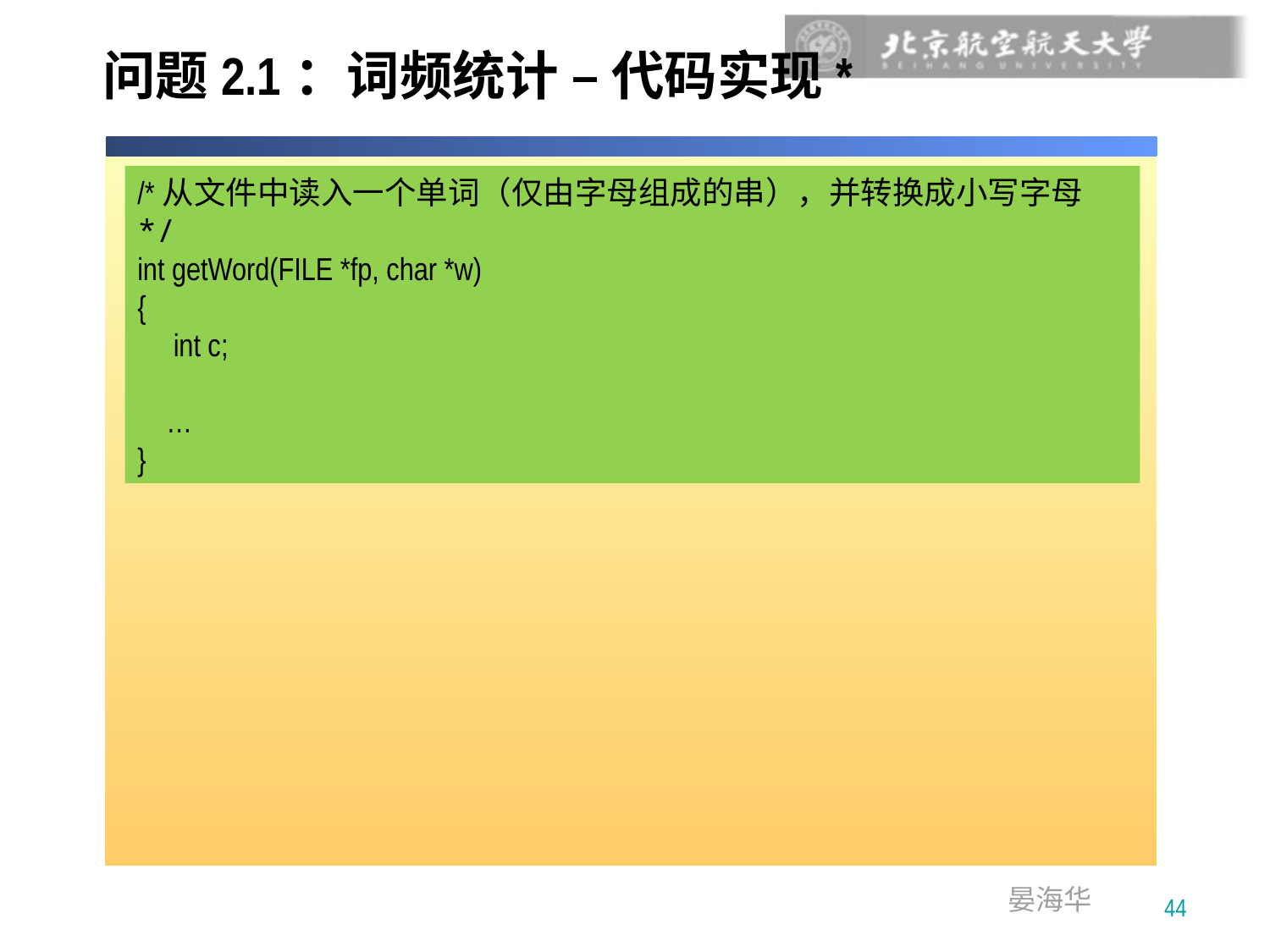

# 问题2.1：词频统计 – 代码实现*
/*从文件中读入一个单词（仅由字母组成的串），并转换成小写字母*/
int getWord(FILE *fp, char *w)
{
     int c;

    …
}
44